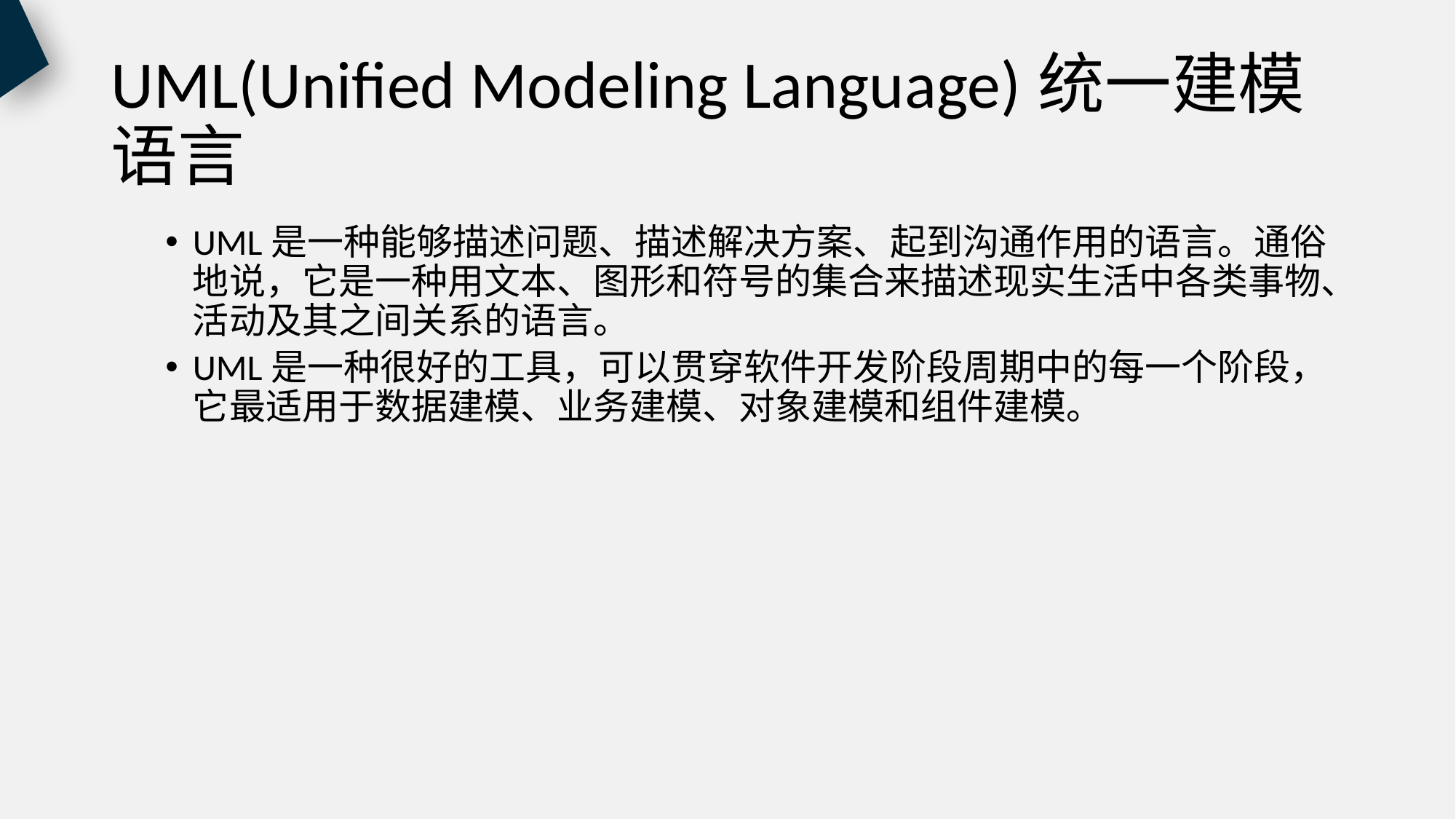

# UML(Unified Modeling Language)统一建模语言
UML是一种能够描述问题、描述解决方案、起到沟通作用的语言。通俗地说，它是一种用文本、图形和符号的集合来描述现实生活中各类事物、活动及其之间关系的语言。
UML是一种很好的工具，可以贯穿软件开发阶段周期中的每一个阶段，它最适用于数据建模、业务建模、对象建模和组件建模。